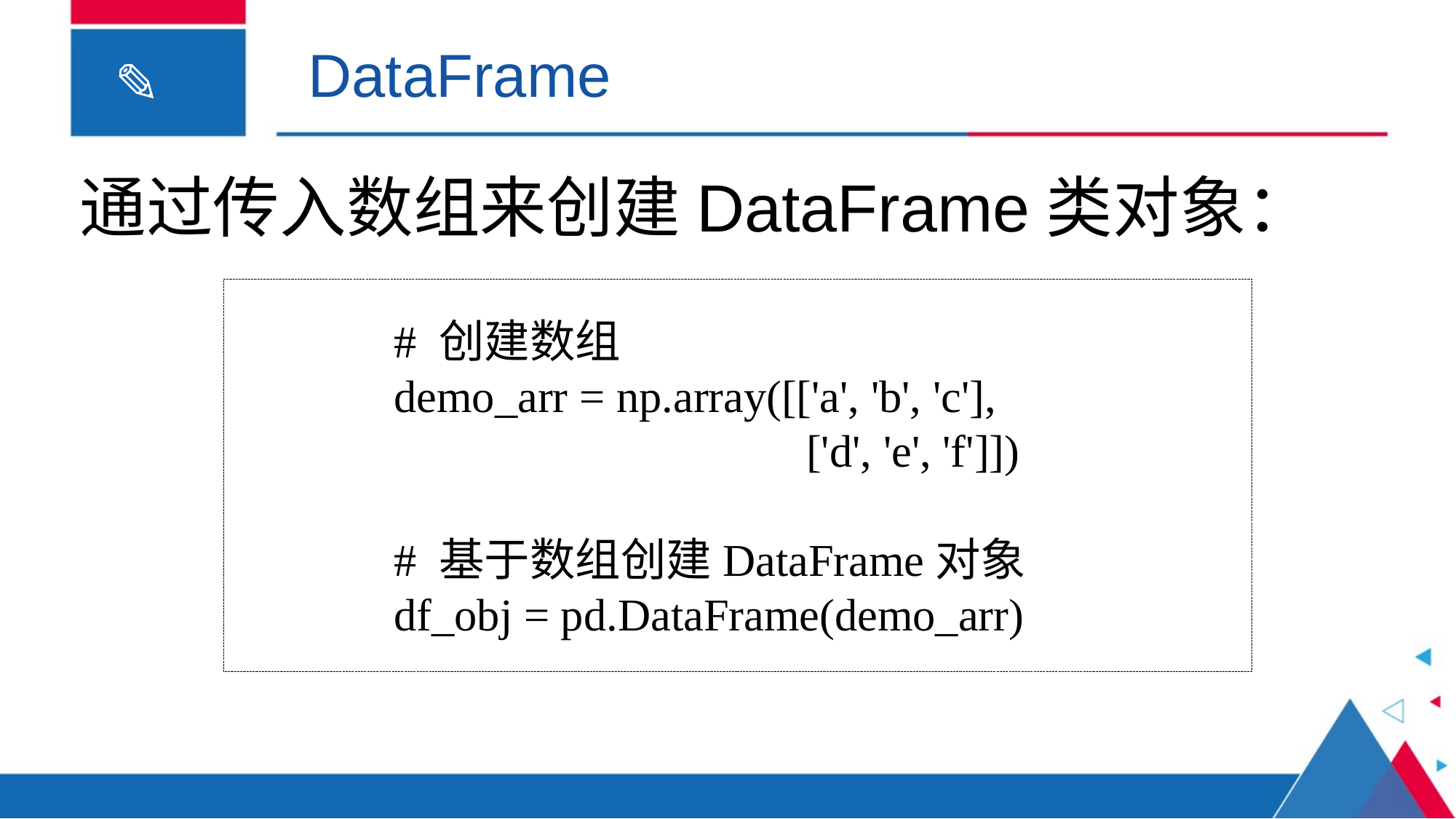

DataFrame
通过传入数组来创建DataFrame类对象：

# 创建数组
demo_arr = np.array([['a', 'b', 'c'],
                                    ['d', 'e', 'f']])

# 基于数组创建DataFrame对象
df_obj = pd.DataFrame(demo_arr)